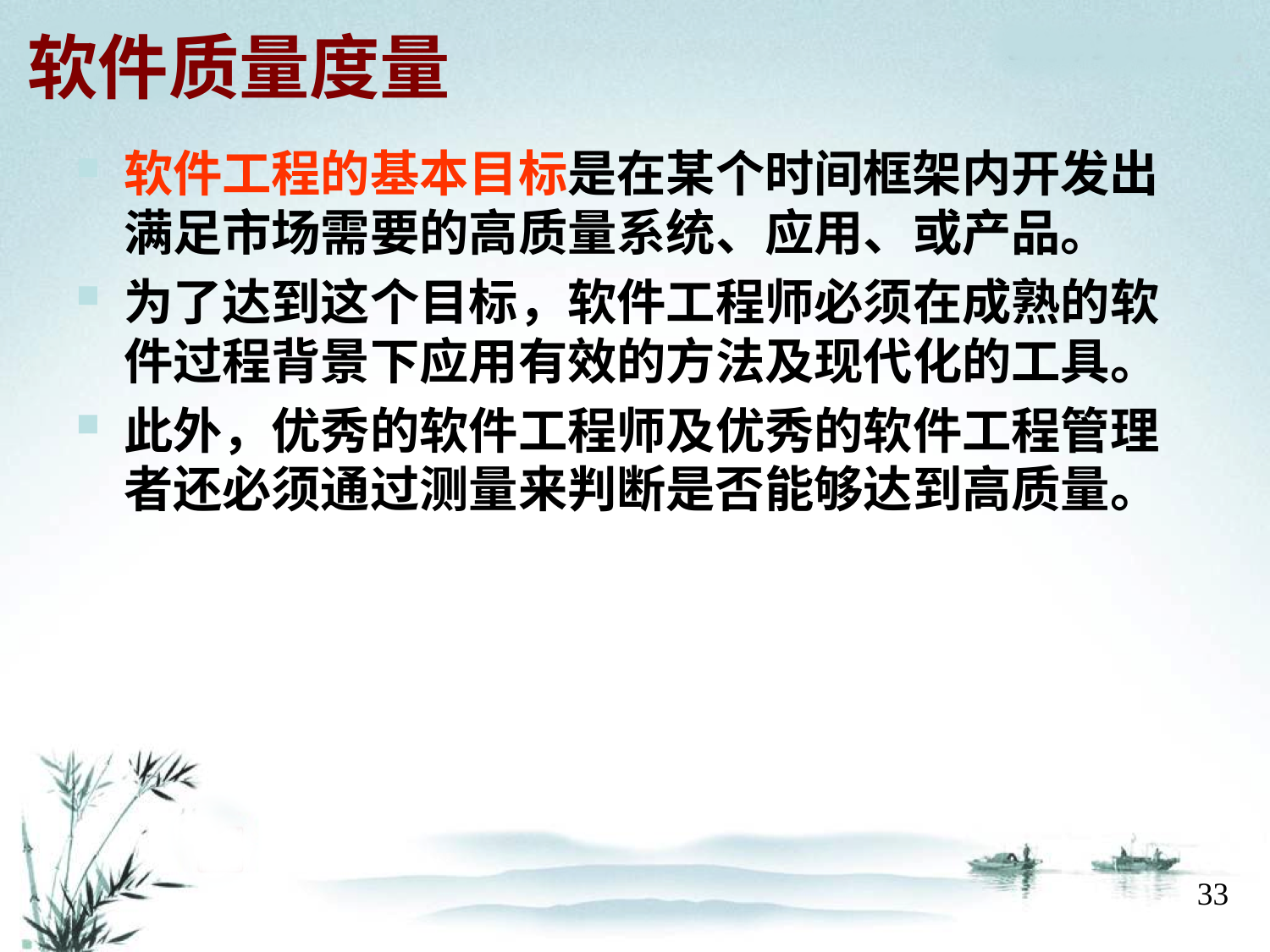

# 软件质量度量
软件工程的基本目标是在某个时间框架内开发出满足市场需要的高质量系统、应用、或产品。
为了达到这个目标，软件工程师必须在成熟的软件过程背景下应用有效的方法及现代化的工具。
此外，优秀的软件工程师及优秀的软件工程管理者还必须通过测量来判断是否能够达到高质量。

33